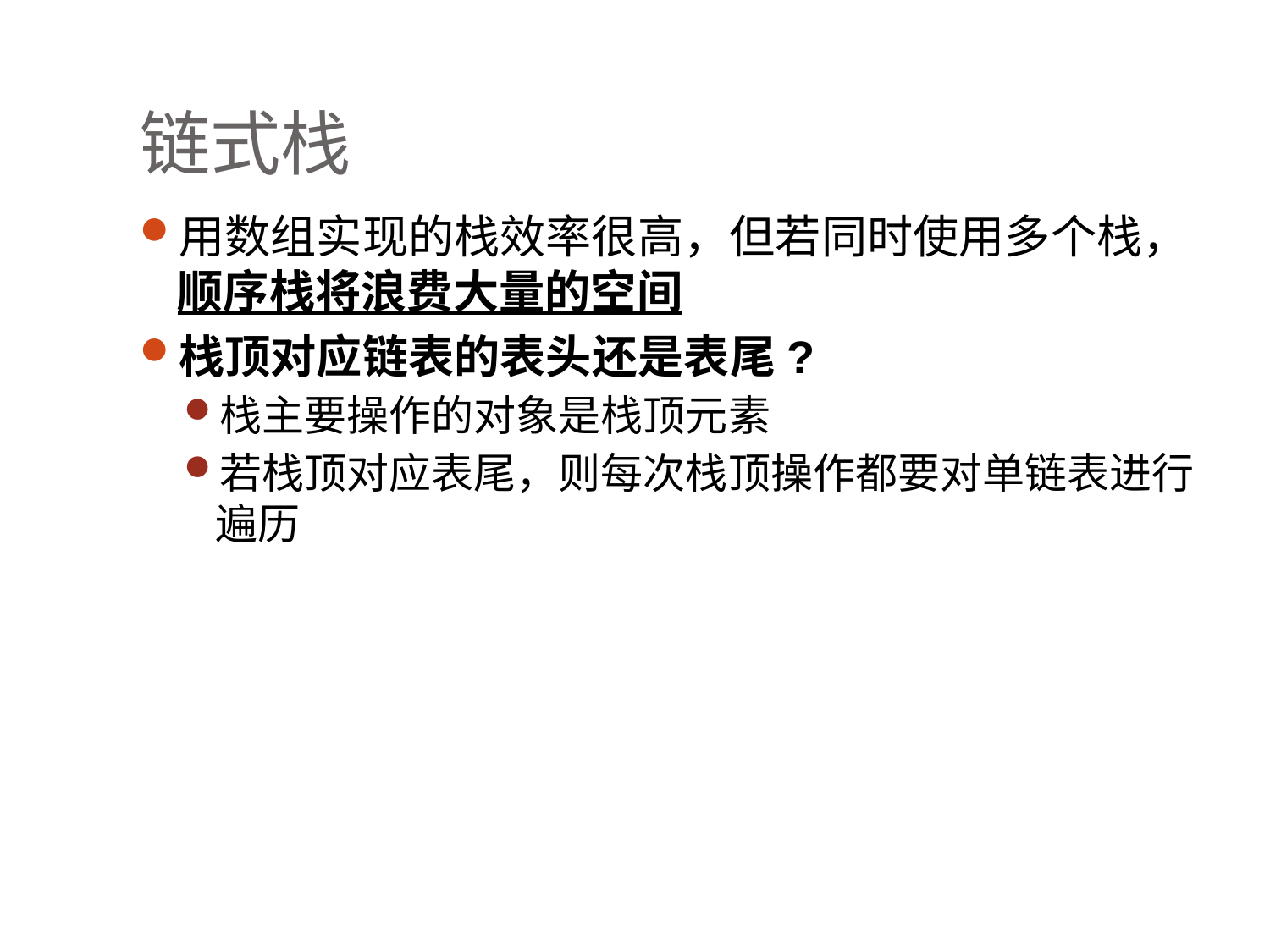

# 链式栈
用数组实现的栈效率很高，但若同时使用多个栈，顺序栈将浪费大量的空间
栈顶对应链表的表头还是表尾?
栈主要操作的对象是栈顶元素
若栈顶对应表尾，则每次栈顶操作都要对单链表进行遍历